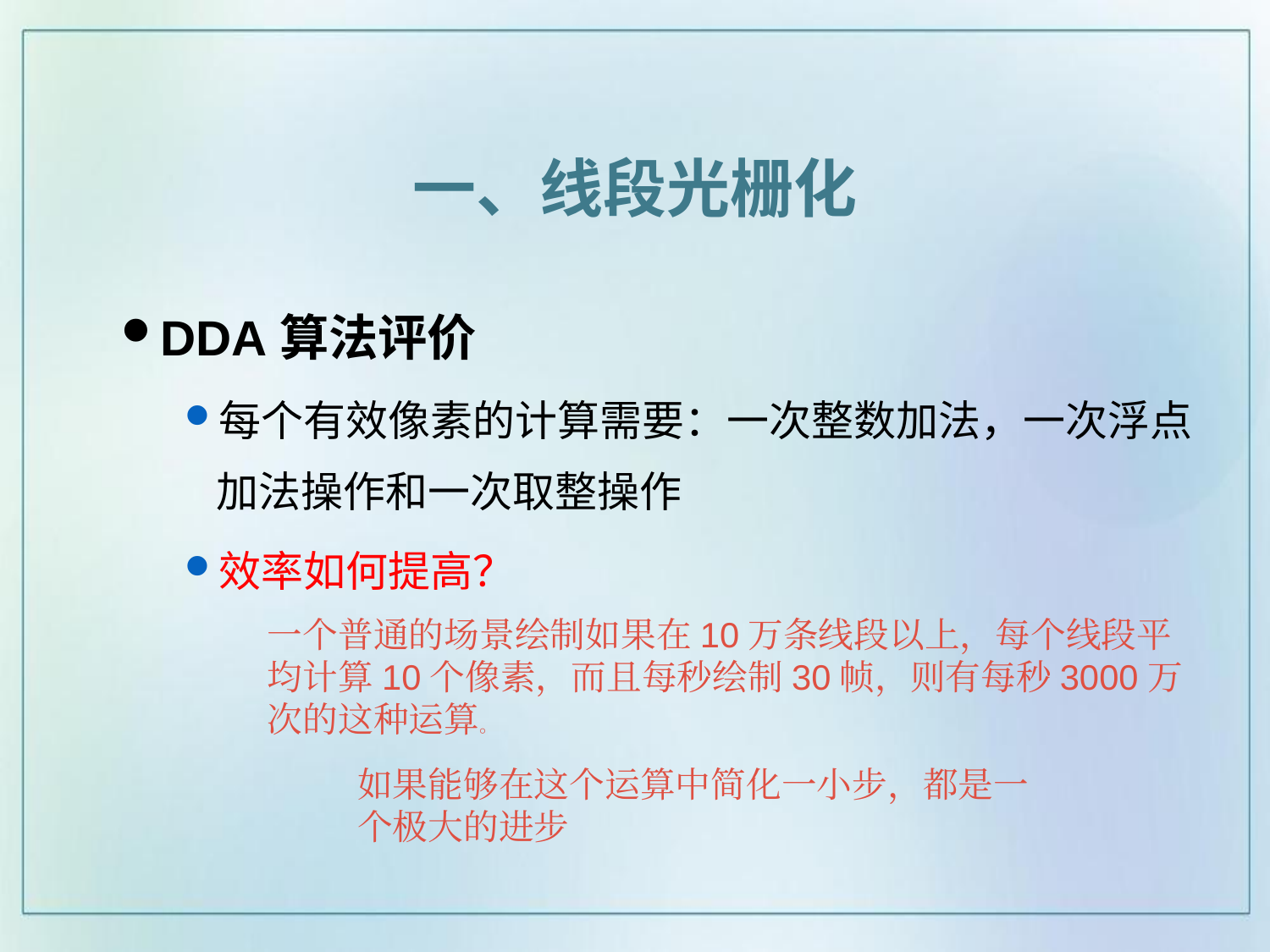

一、线段光栅化
DDA算法评价
每个有效像素的计算需要：一次整数加法，一次浮点加法操作和一次取整操作
效率如何提高？
一个普通的场景绘制如果在10万条线段以上，每个线段平均计算10个像素，而且每秒绘制30帧，则有每秒3000万次的这种运算。
如果能够在这个运算中简化一小步，都是一个极大的进步